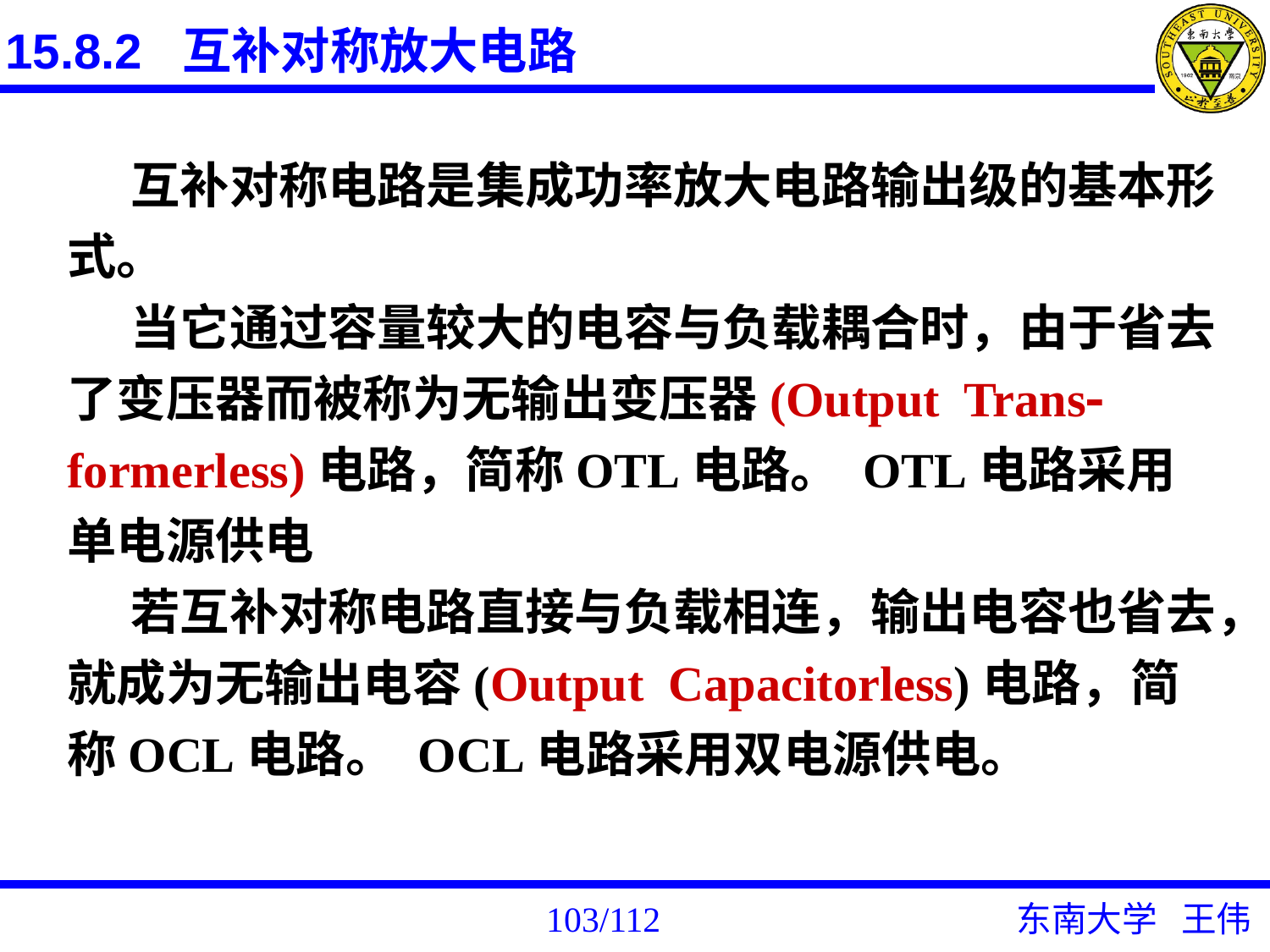

15.8.2  互补对称放大电路
互补对称电路是集成功率放大电路输出级的基本形式。
当它通过容量较大的电容与负载耦合时，由于省去了变压器而被称为无输出变压器(Output  Trans− formerless)电路，简称OTL电路。 OTL电路采用单电源供电
若互补对称电路直接与负载相连，输出电容也省去，就成为无输出电容(Output  Capacitorless)电路，简称OCL电路。 OCL电路采用双电源供电。